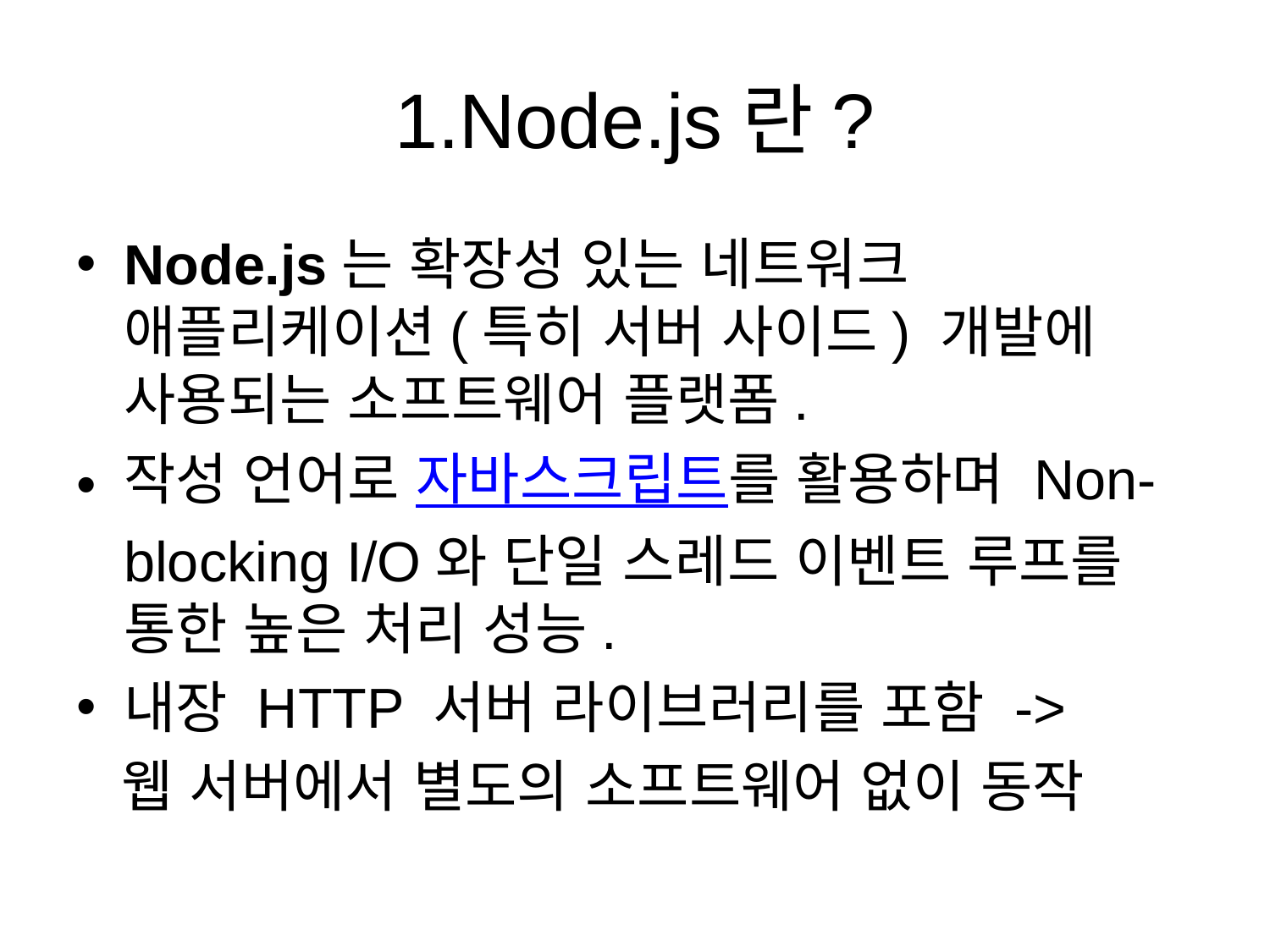

# 1.Node.js란?
Node.js는 확장성 있는 네트워크 애플리케이션(특히 서버 사이드) 개발에 사용되는 소프트웨어 플랫폼.
작성 언어로 자바스크립트를 활용하며 Non-blocking I/O와 단일 스레드 이벤트 루프를 통한 높은 처리 성능.
내장 HTTP 서버 라이브러리를 포함 ->
  웹 서버에서 별도의 소프트웨어 없이 동작